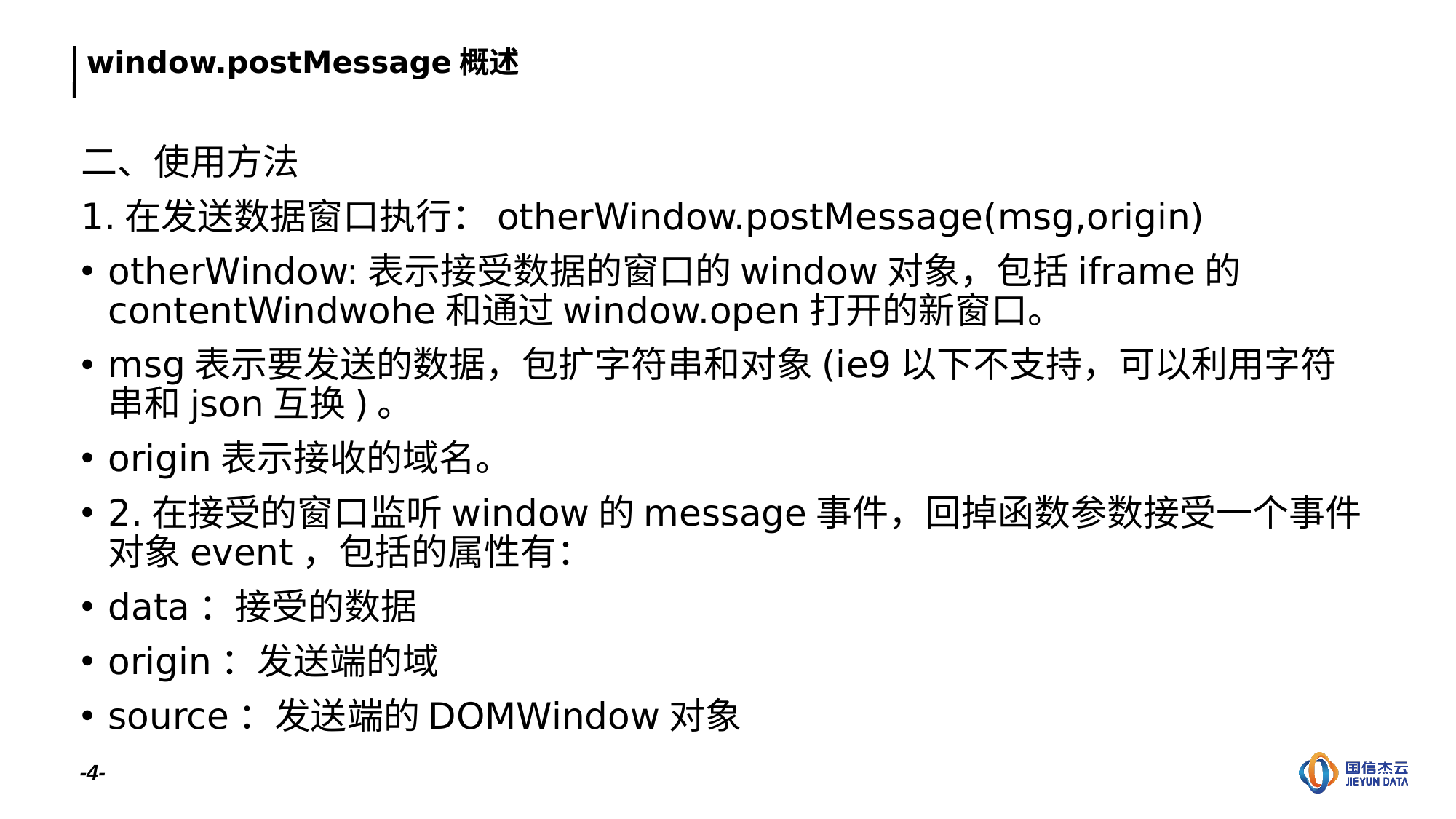

# window.postMessage概述
二、使用方法
1.在发送数据窗口执行：otherWindow.postMessage(msg,origin)
otherWindow:表示接受数据的窗口的window对象，包括iframe的contentWindwohe和通过window.open打开的新窗口。
msg表示要发送的数据，包扩字符串和对象(ie9以下不支持，可以利用字符串和json互换)。
origin表示接收的域名。
2.在接受的窗口监听window的message事件，回掉函数参数接受一个事件对象event，包括的属性有：
data：接受的数据
origin：发送端的域
source：发送端的DOMWindow对象